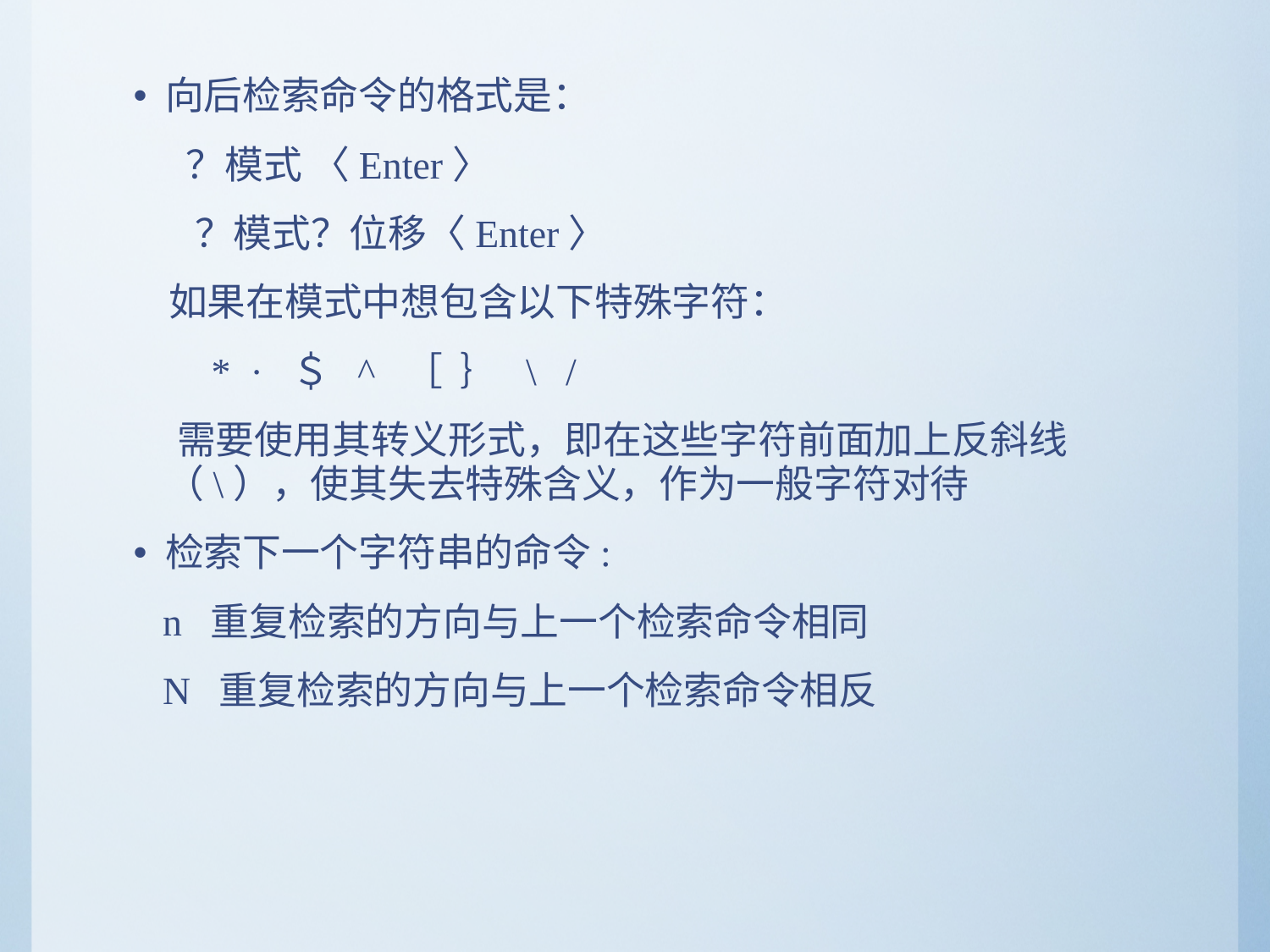

向后检索命令的格式是：
     ？模式 〈Enter〉
      ？模式？位移〈Enter〉
   如果在模式中想包含以下特殊字符：
        *  ·  ＄  ^  ［  ｝  \   /
    需要使用其转义形式，即在这些字符前面加上反斜线（\），使其失去特殊含义，作为一般字符对待
检索下一个字符串的命令:
   n  重复检索的方向与上一个检索命令相同
   N  重复检索的方向与上一个检索命令相反